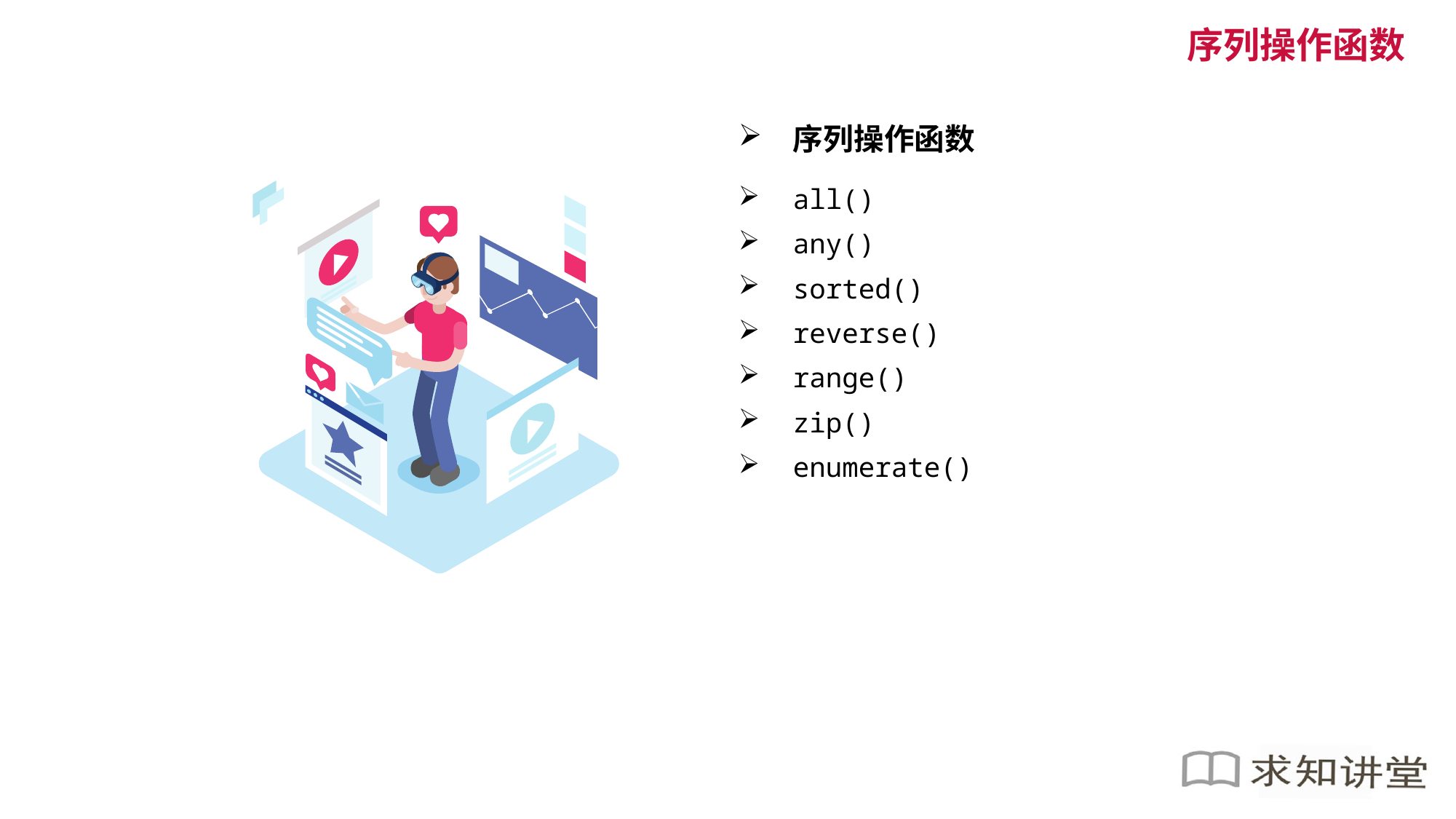

序列操作函数
序列操作函数

all()
any()
sorted()
reverse()
range()
zip()
enumerate()